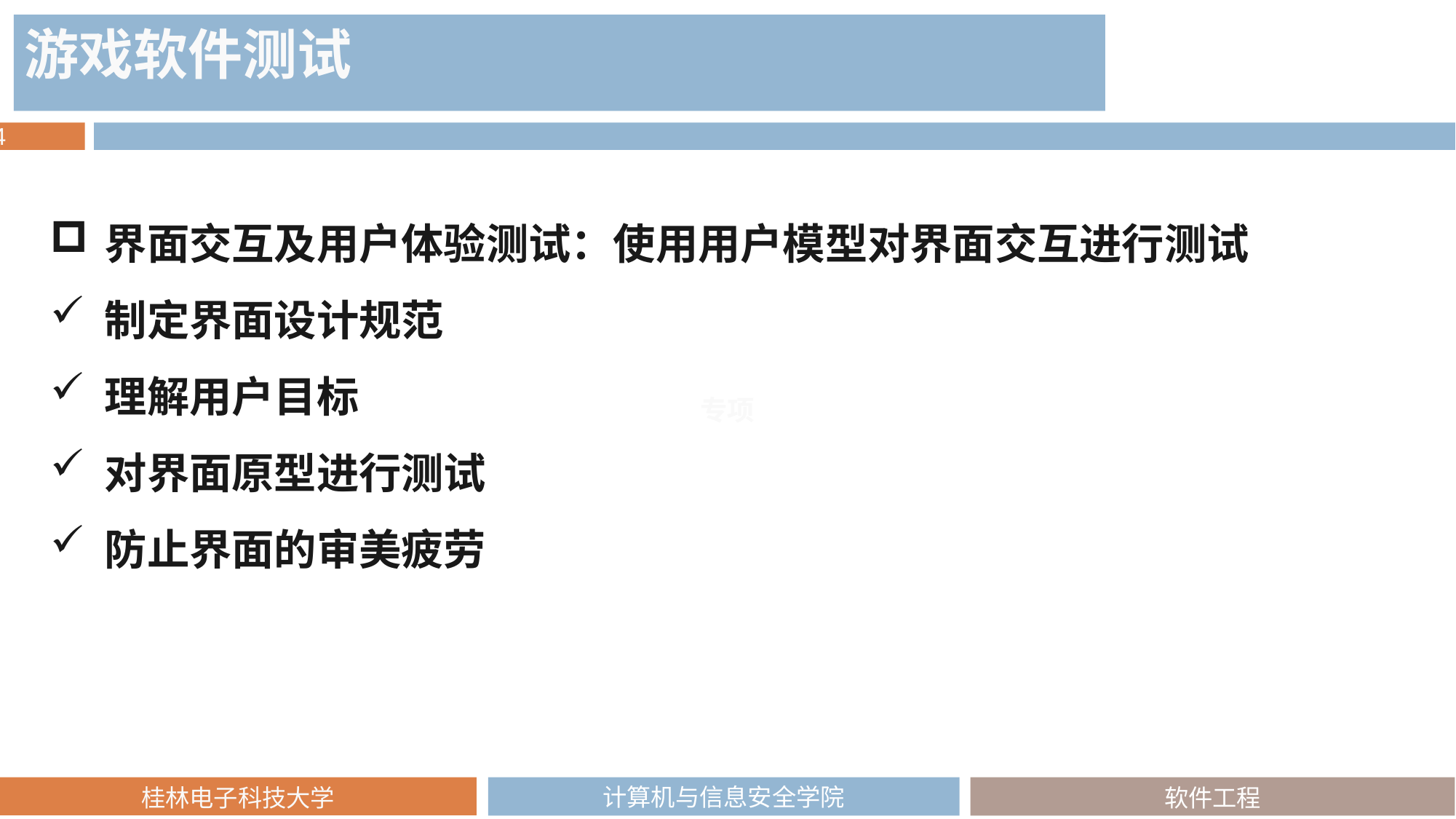

游戏软件测试

界面交互及用户体验测试：使用用户模型对界面交互进行测试
制定界面设计规范
理解用户目标
对界面原型进行测试
防止界面的审美疲劳

专项